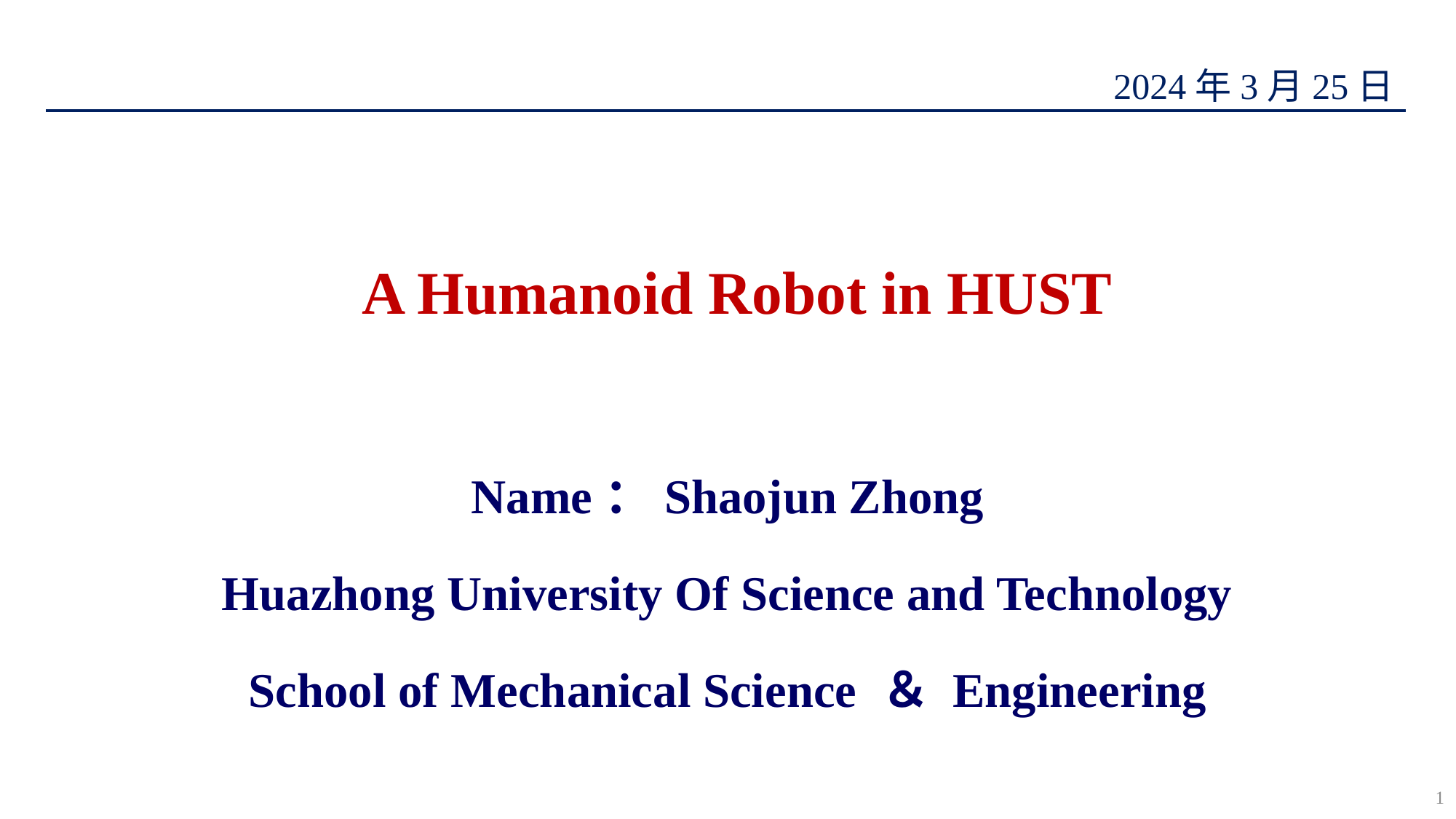

2024年3月25日
# A Humanoid Robot in HUST
Name：Shaojun Zhong
Huazhong University Of Science and Technology
School of Mechanical Science ＆ Engineering
1